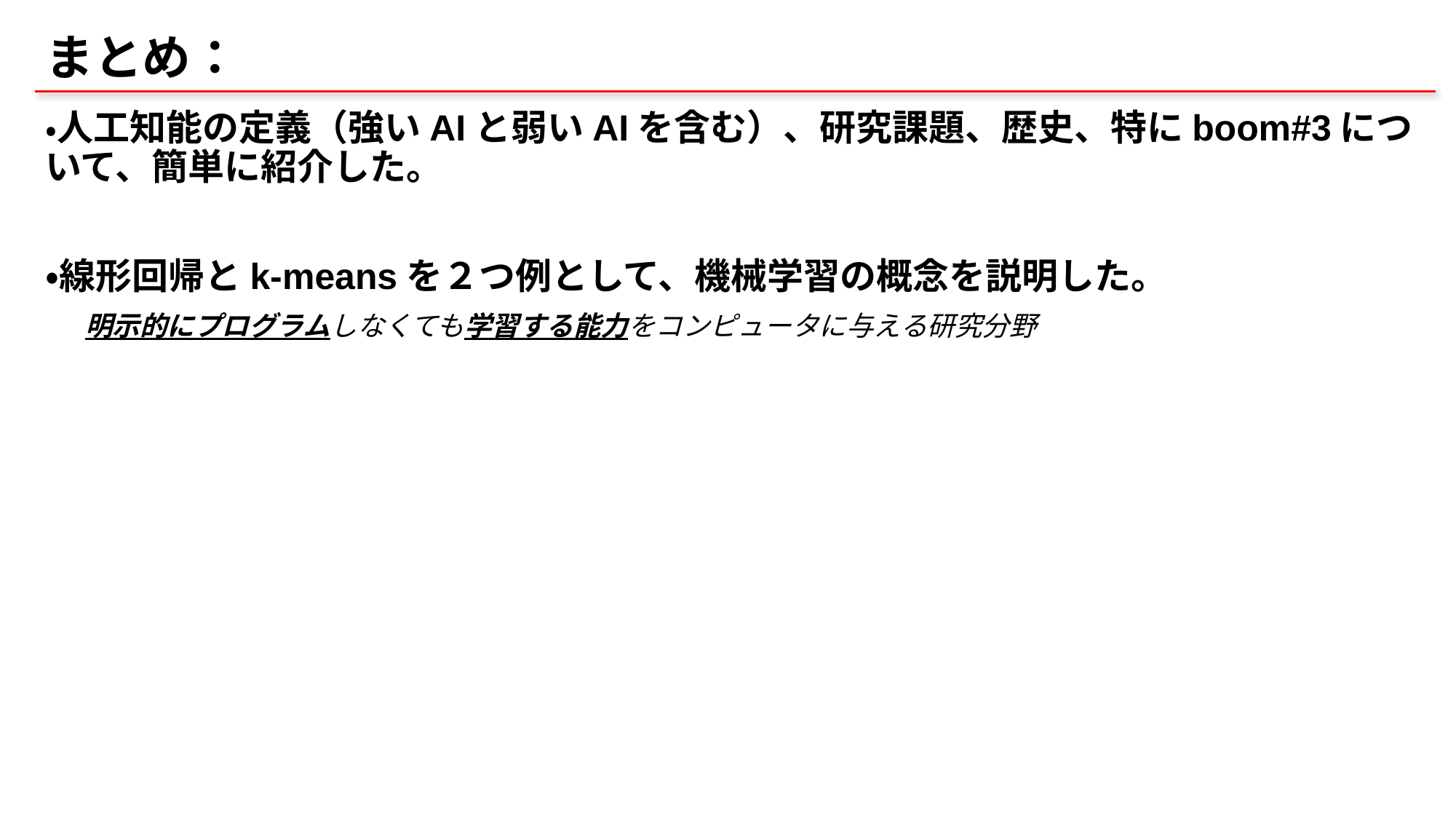

# まとめ：
・人工知能の定義（強いAIと弱いAIを含む）、研究課題、歴史、特にboom#3について、簡単に紹介した。

・線形回帰とk-meansを２つ例として、機械学習の概念を説明した。
　  明示的にプログラムしなくても学習する能力をコンピュータに与える研究分野